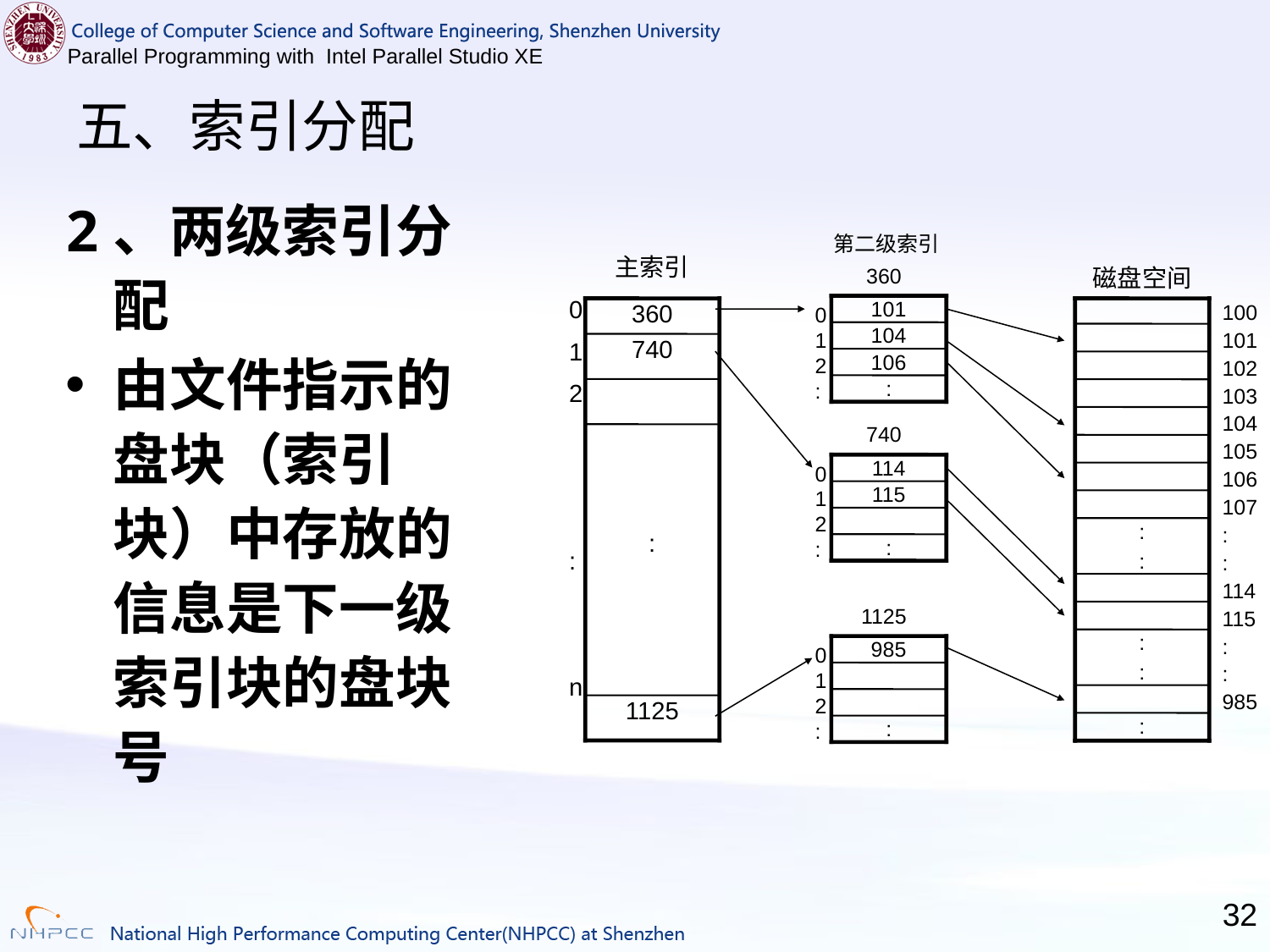

# 五、索引分配
2、两级索引分配
由文件指示的盘块（索引块）中存放的信息是下一级索引块的盘块号
第二级索引
主索引
0
1
2

:

n
360

740

:

1125

360
0
1
2
:
101

104

106

:

磁盘空间
100
101
102
103
104
105
106
107
:
:
114
115
:
:
985

:
:

:
:

:

740
0
1
2
:
114

115

:

1125
0
1
2
:
985

:

32